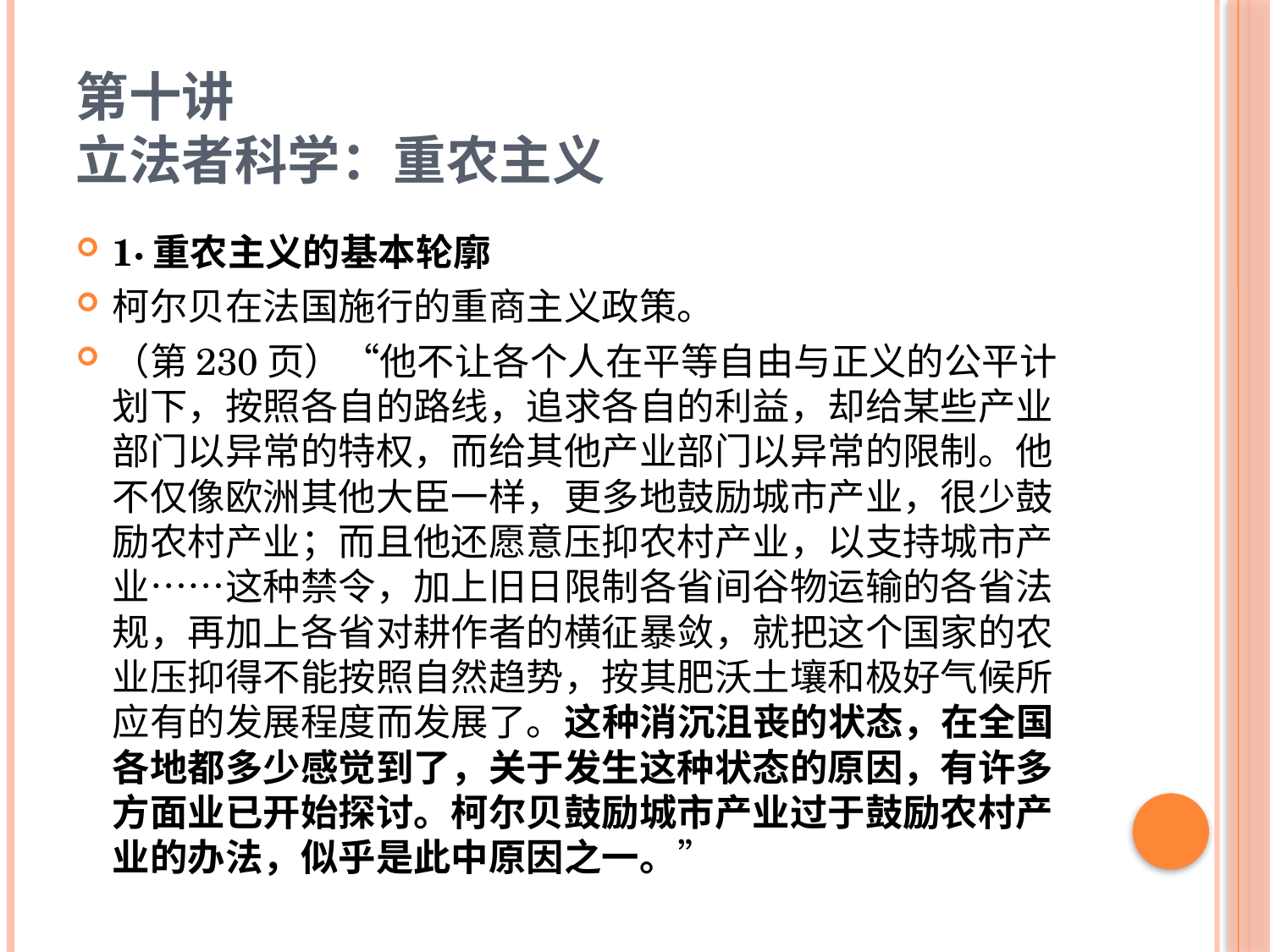

# 第十讲 立法者科学：重农主义
1·重农主义的基本轮廓
柯尔贝在法国施行的重商主义政策。
（第230页）“他不让各个人在平等自由与正义的公平计划下，按照各自的路线，追求各自的利益，却给某些产业部门以异常的特权，而给其他产业部门以异常的限制。他不仅像欧洲其他大臣一样，更多地鼓励城市产业，很少鼓励农村产业；而且他还愿意压抑农村产业，以支持城市产业……这种禁令，加上旧日限制各省间谷物运输的各省法规，再加上各省对耕作者的横征暴敛，就把这个国家的农业压抑得不能按照自然趋势，按其肥沃土壤和极好气候所应有的发展程度而发展了。这种消沉沮丧的状态，在全国各地都多少感觉到了，关于发生这种状态的原因，有许多方面业已开始探讨。柯尔贝鼓励城市产业过于鼓励农村产业的办法，似乎是此中原因之一。”